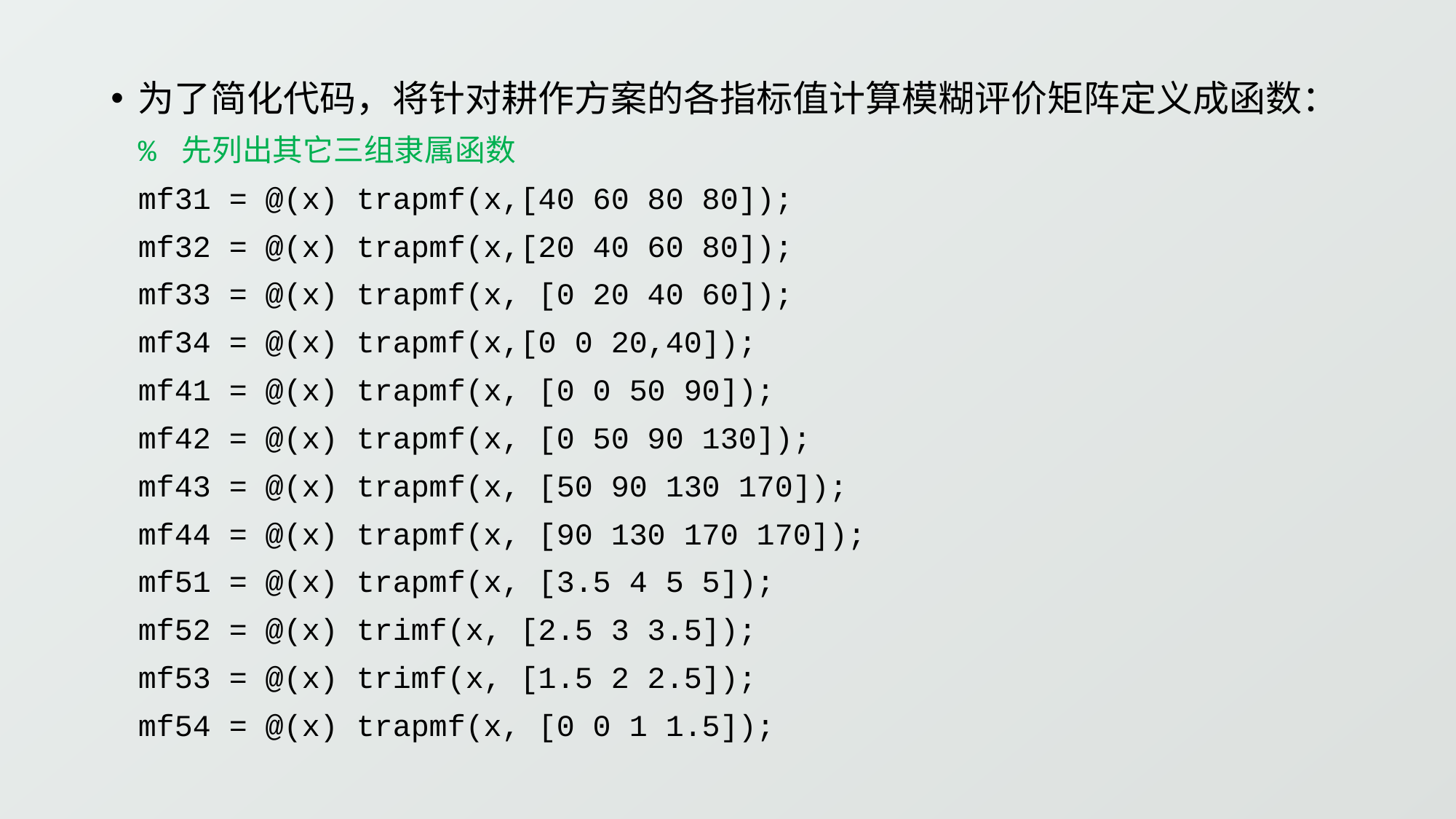

为了简化代码，将针对耕作方案的各指标值计算模糊评价矩阵定义成函数：
% 先列出其它三组隶属函数
mf31 = @(x) trapmf(x,[40 60 80 80]);
mf32 = @(x) trapmf(x,[20 40 60 80]);
mf33 = @(x) trapmf(x, [0 20 40 60]);
mf34 = @(x) trapmf(x,[0 0 20,40]);
mf41 = @(x) trapmf(x, [0 0 50 90]);
mf42 = @(x) trapmf(x, [0 50 90 130]);
mf43 = @(x) trapmf(x, [50 90 130 170]);
mf44 = @(x) trapmf(x, [90 130 170 170]);
mf51 = @(x) trapmf(x, [3.5 4 5 5]);
mf52 = @(x) trimf(x, [2.5 3 3.5]);
mf53 = @(x) trimf(x, [1.5 2 2.5]);
mf54 = @(x) trapmf(x, [0 0 1 1.5]);